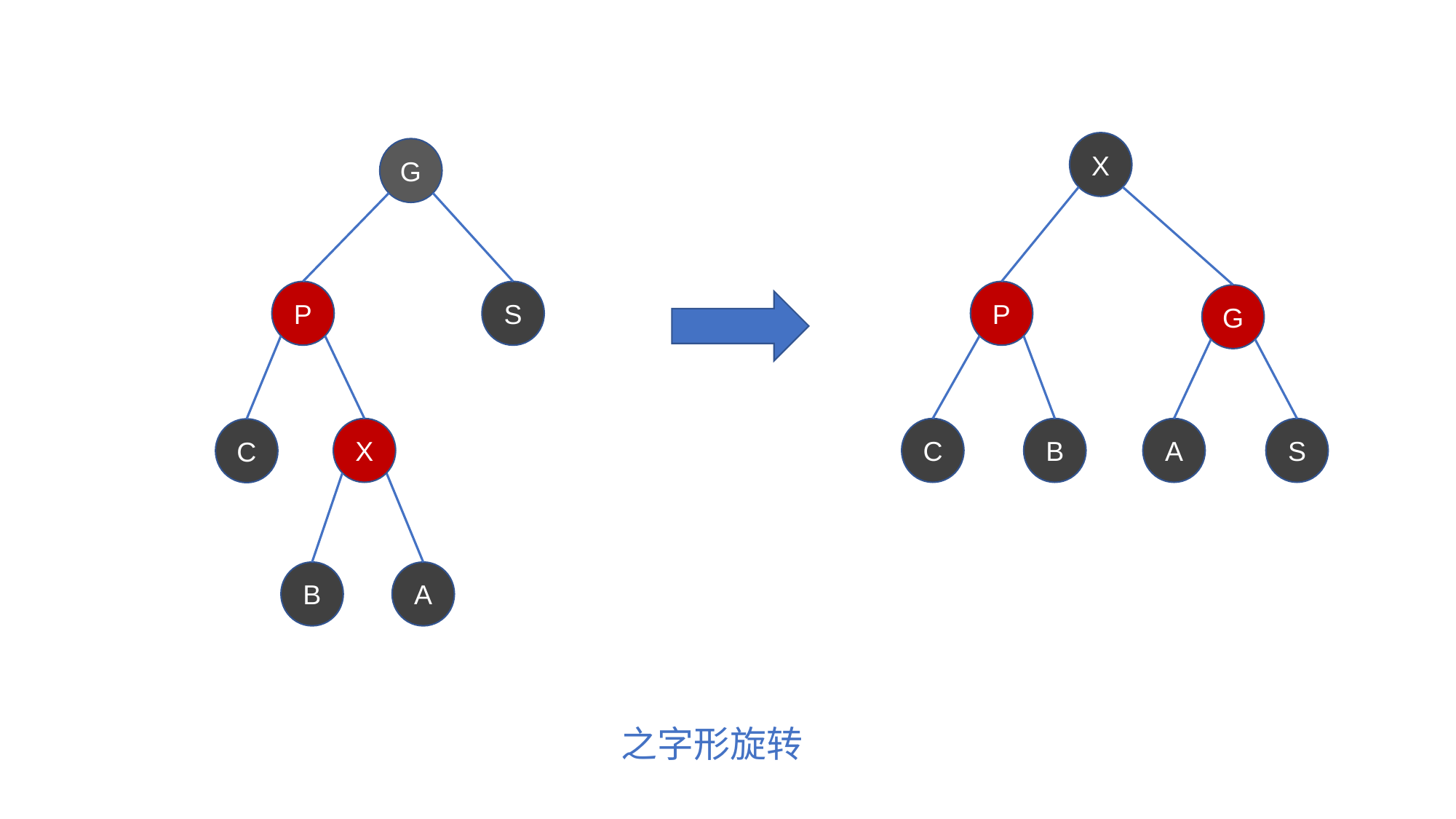

X
G
S
P
P
G

C
S
B
X
A
C
B
A
之字形旋转